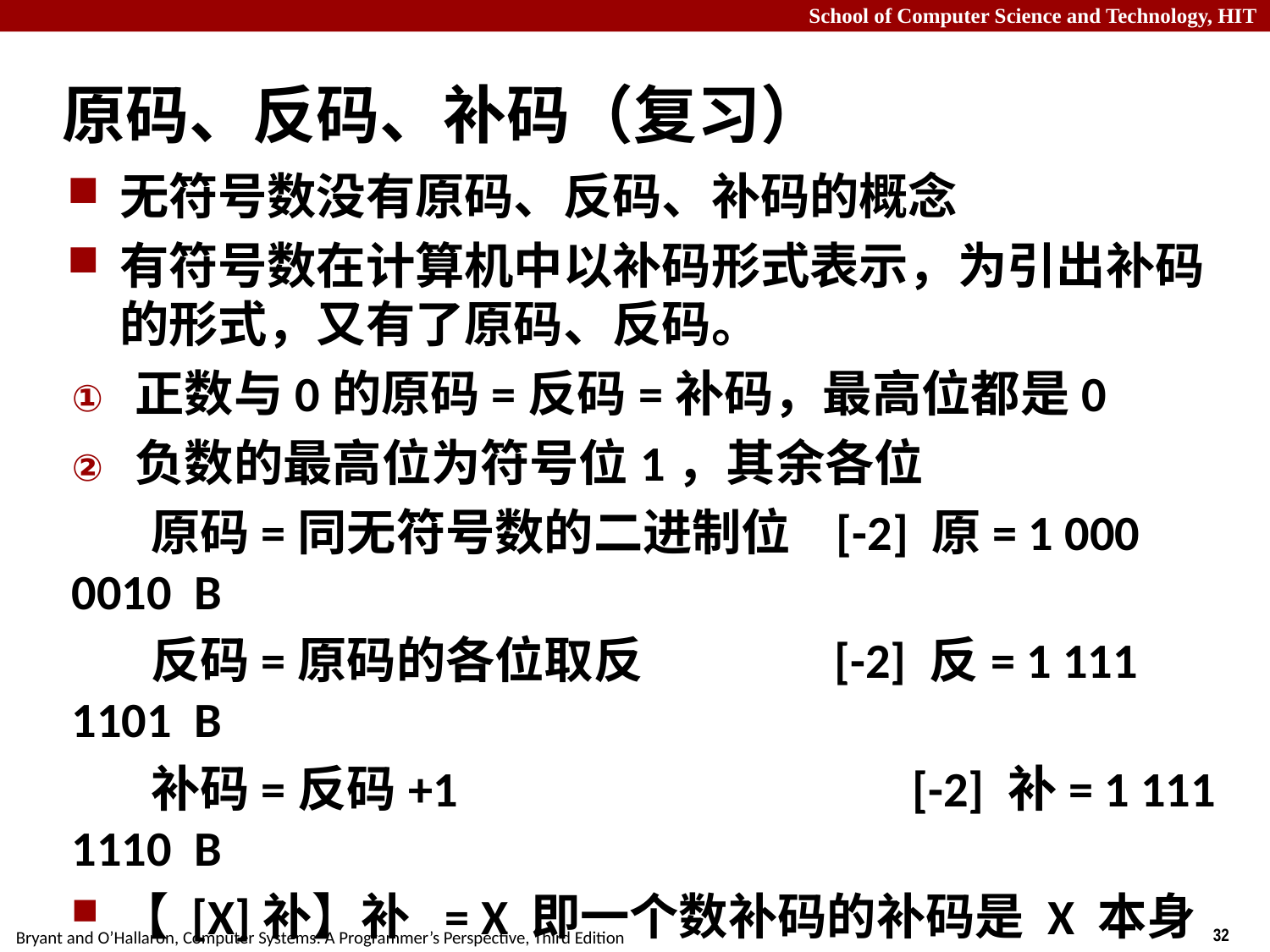

# 原码、反码、补码（复习）
无符号数没有原码、反码、补码的概念
有符号数在计算机中以补码形式表示，为引出补码的形式，又有了原码、反码。
正数与0的原码=反码=补码，最高位都是0
负数的最高位为符号位1，其余各位
      原码=同无符号数的二进制位   [-2] 原= 1 000 0010  B
      反码=原码的各位取反                [-2] 反= 1 111 1101  B
      补码=反码+1 			       [-2] 补= 1 111 1110  B
【 [X]补】补  = X 即一个数补码的补码是 X 本身
补码来自于实际生活，如钟表，+4 与 -8 是等价的
补码是为了解决计算机中的减法运算设计的。